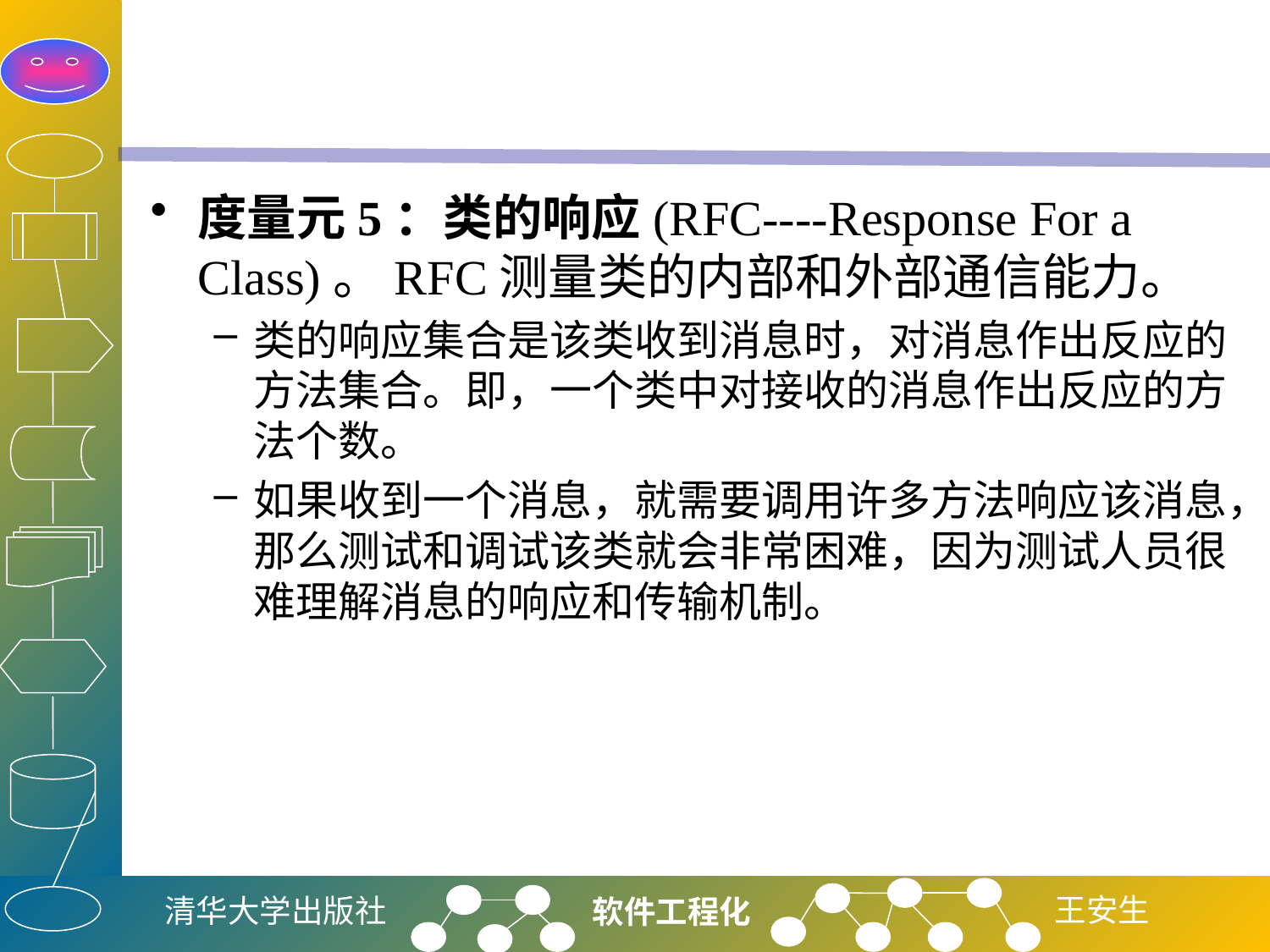

#
度量元5：类的响应(RFC----Response For a Class)。RFC测量类的内部和外部通信能力。
类的响应集合是该类收到消息时，对消息作出反应的方法集合。即，一个类中对接收的消息作出反应的方法个数。
如果收到一个消息，就需要调用许多方法响应该消息，那么测试和调试该类就会非常困难，因为测试人员很难理解消息的响应和传输机制。